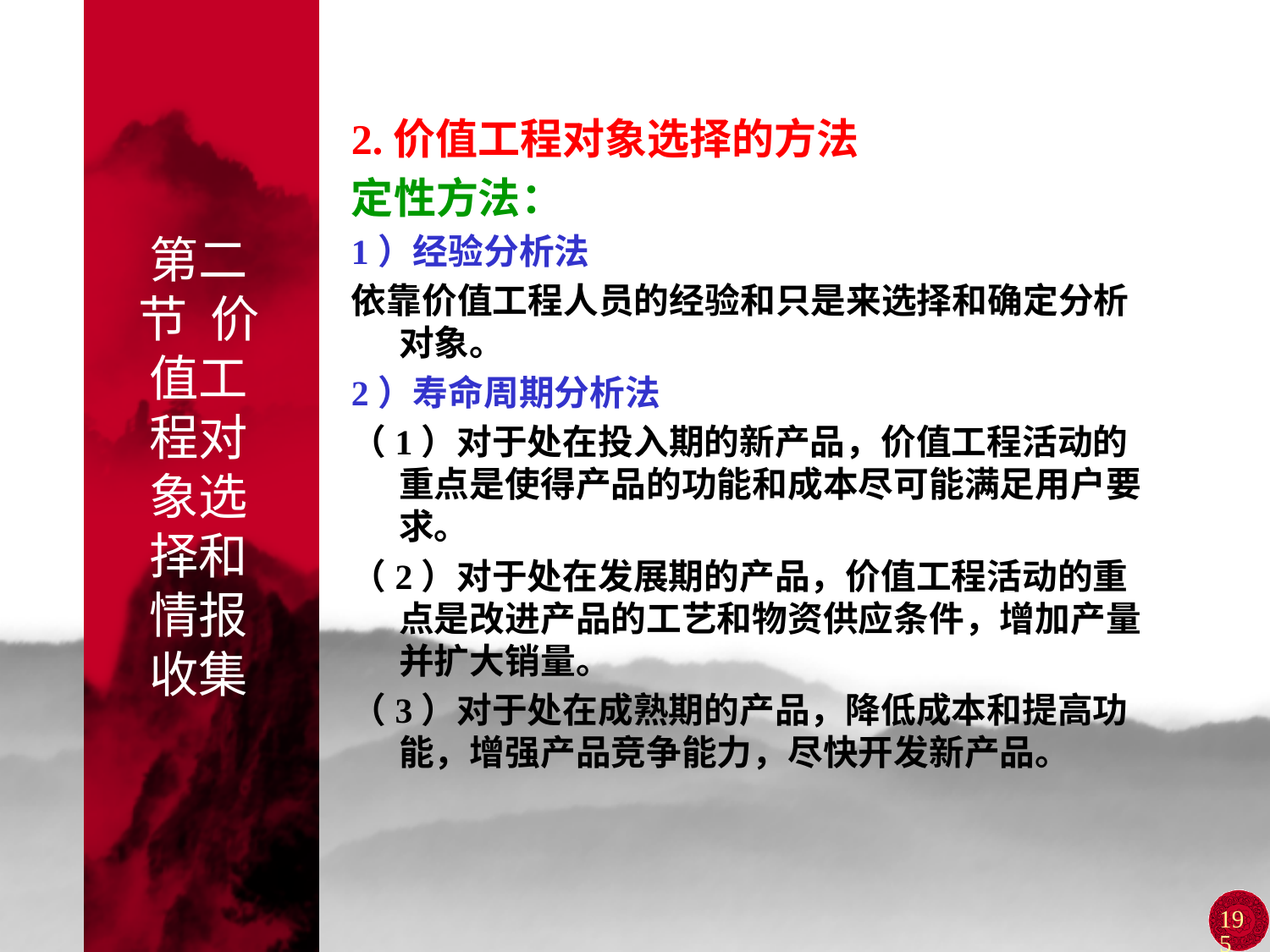

# 第二节  价值工程对象选择和情报收集
2.价值工程对象选择的方法
定性方法：
1）经验分析法
依靠价值工程人员的经验和只是来选择和确定分析对象。
2）寿命周期分析法
（1）对于处在投入期的新产品，价值工程活动的重点是使得产品的功能和成本尽可能满足用户要求。
（2）对于处在发展期的产品，价值工程活动的重点是改进产品的工艺和物资供应条件，增加产量并扩大销量。
（3）对于处在成熟期的产品，降低成本和提高功能，增强产品竞争能力，尽快开发新产品。

195